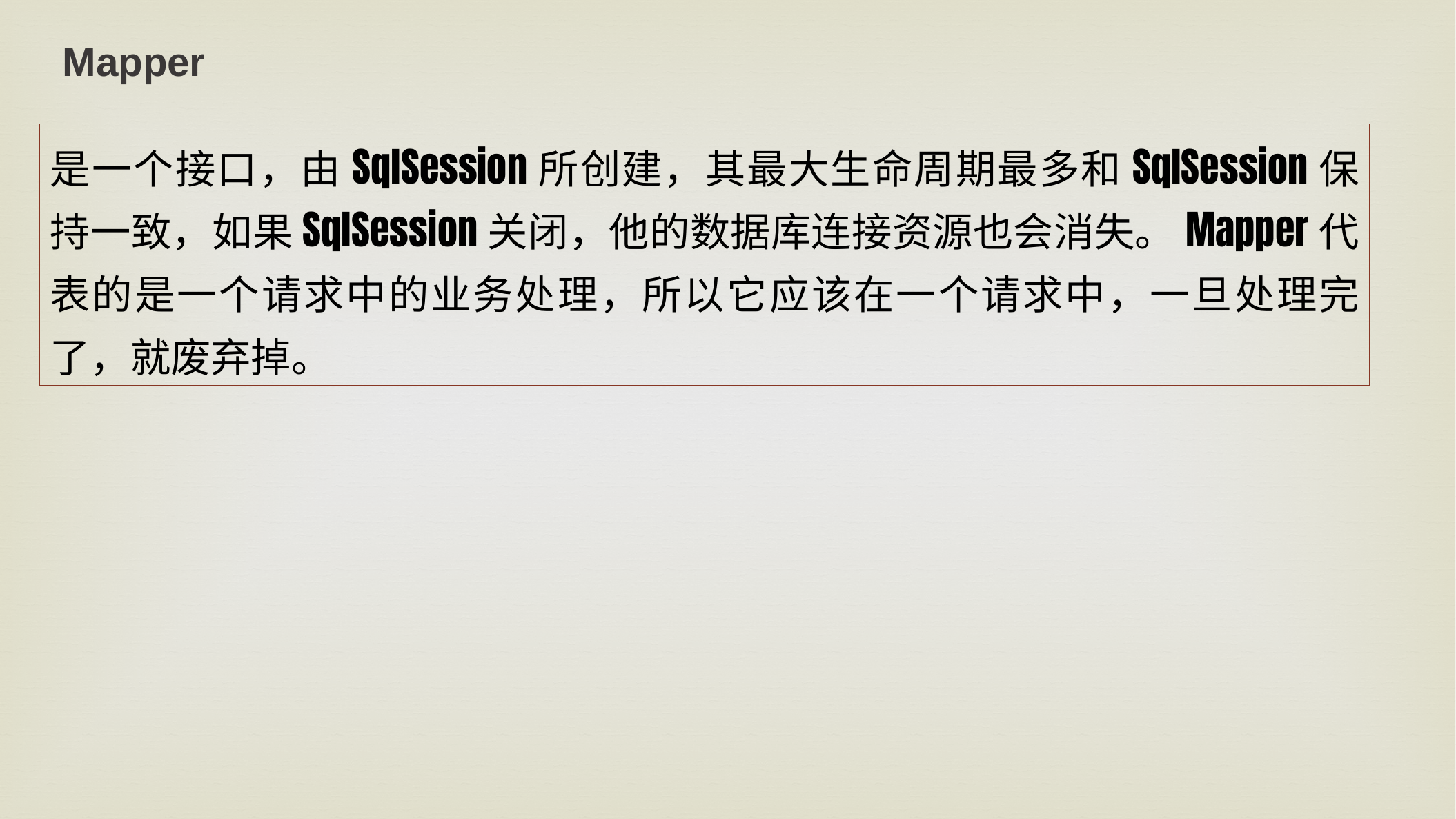

Mapper
是一个接口，由SqlSession所创建，其最大生命周期最多和SqlSession保持一致，如果SqlSession关闭，他的数据库连接资源也会消失。Mapper代表的是一个请求中的业务处理，所以它应该在一个请求中，一旦处理完了，就废弃掉。